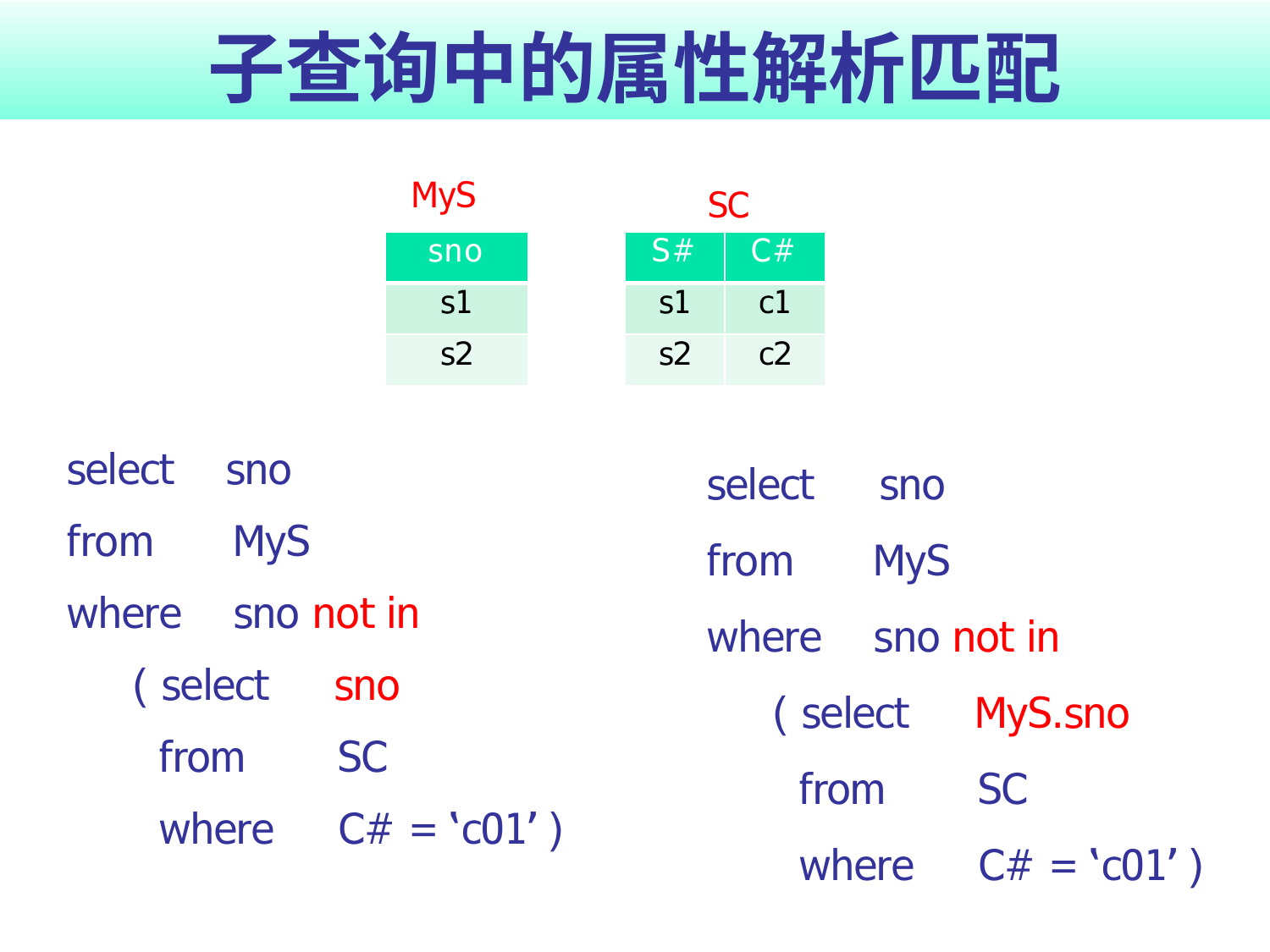

# 子查询中的属性解析匹配
MyS
SC
| sno |
| --- |
| s1 |
| s2 |
| S# | C# |
| --- | --- |
| s1 | c1 |
| s2 | c2 |
select     sno
from      MyS
where    sno not in
     ( select     MyS.sno
       from       SC
       where     C# = ‘c01’ )
select    sno
from      MyS
where    sno not in
     ( select     sno
       from       SC
       where     C# = ‘c01’ )